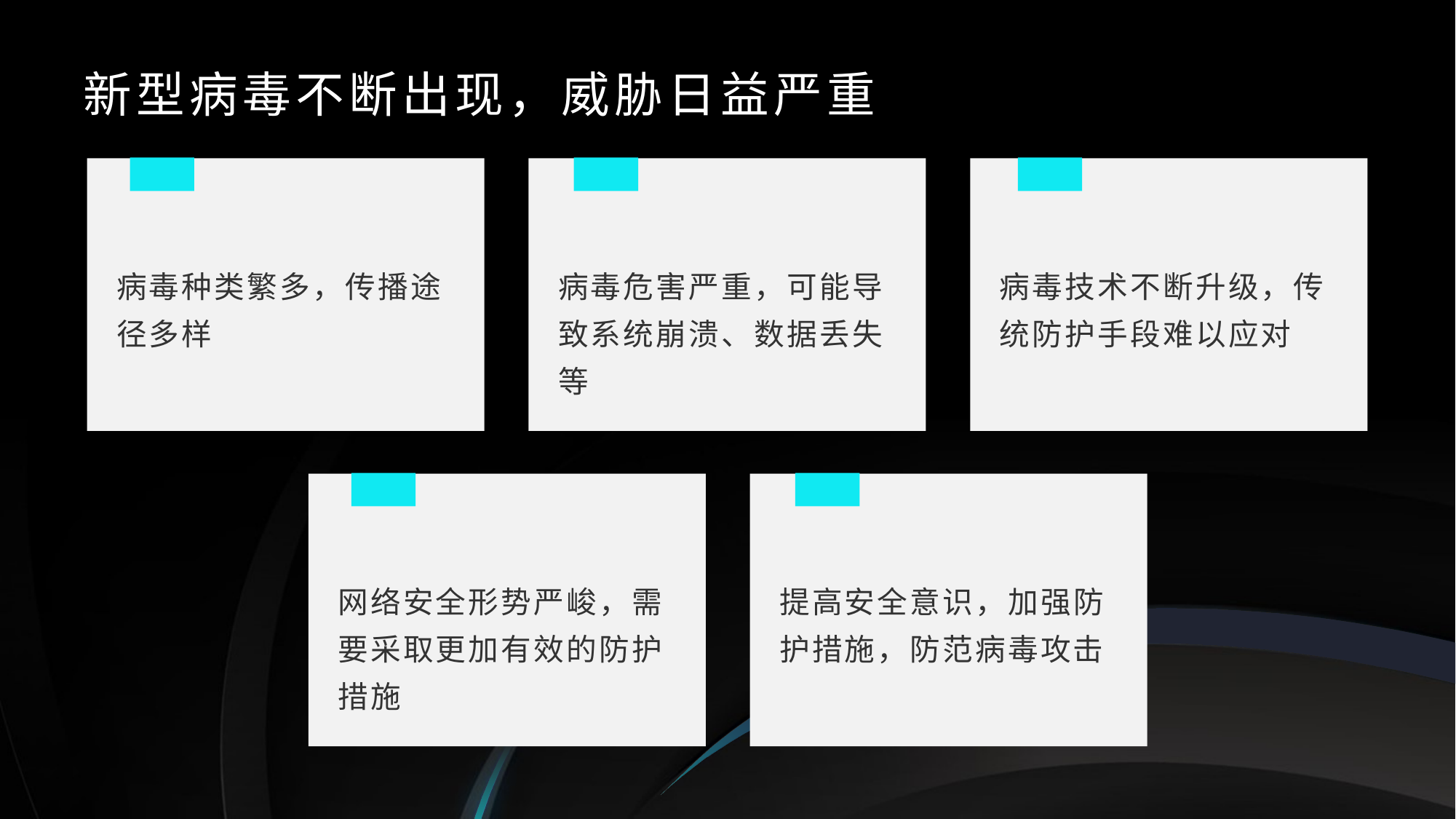

新型病毒不断出现，威胁日益严重

病毒种类繁多，传播途径多样
病毒危害严重，可能导致系统崩溃、数据丢失等
病毒技术不断升级，传统防护手段难以应对

网络安全形势严峻，需要采取更加有效的防护措施
提高安全意识，加强防护措施，防范病毒攻击